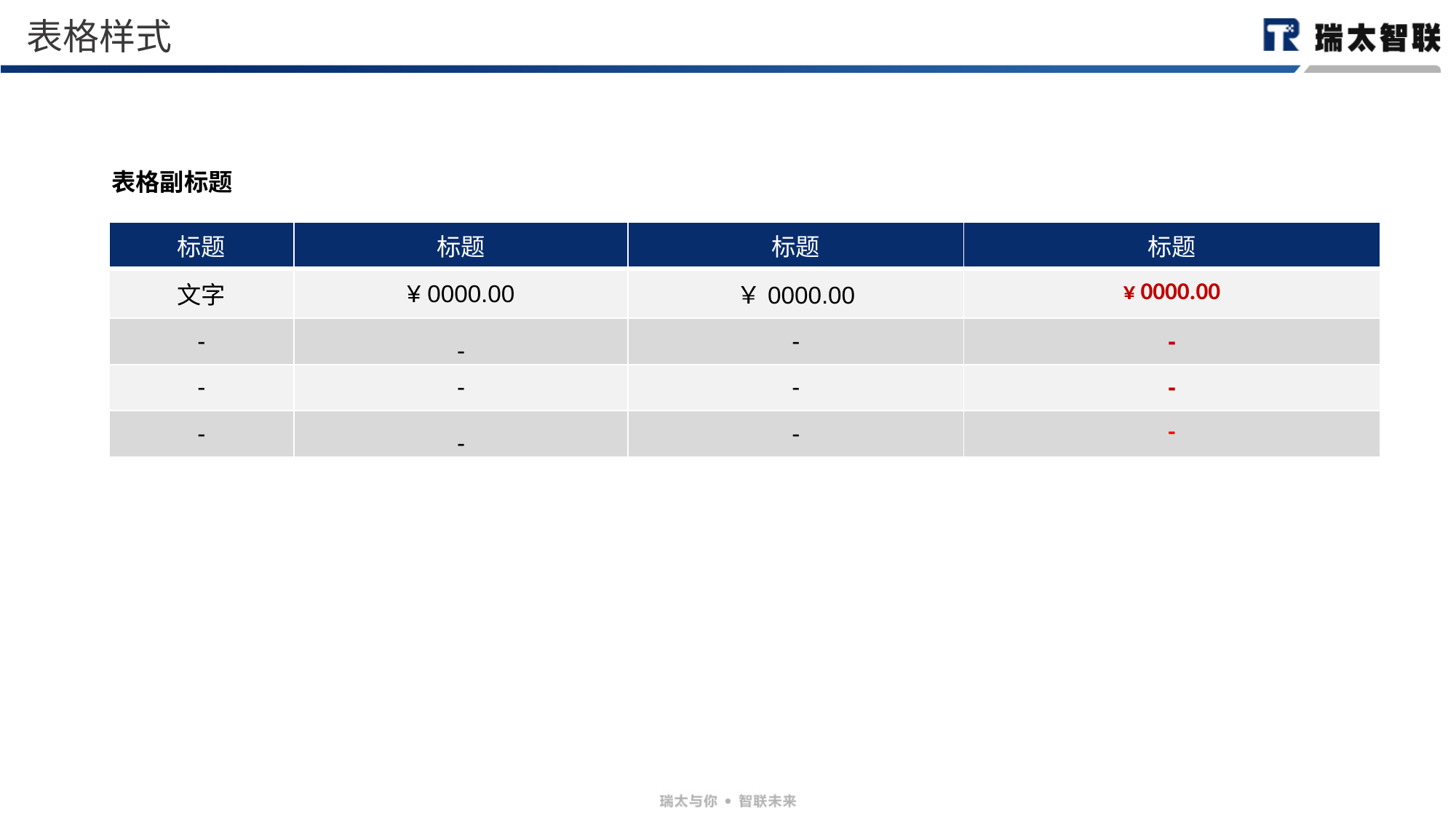

表格样式
表格副标题
| 标题 | 标题 | 标题 | 标题 |
| --- | --- | --- | --- |
| 文字 | ¥ 0000.00 | ￥0000.00 | ¥ 0000.00 |
| - | - | - | - |
| - | - | - | - |
| - | - | - | - |